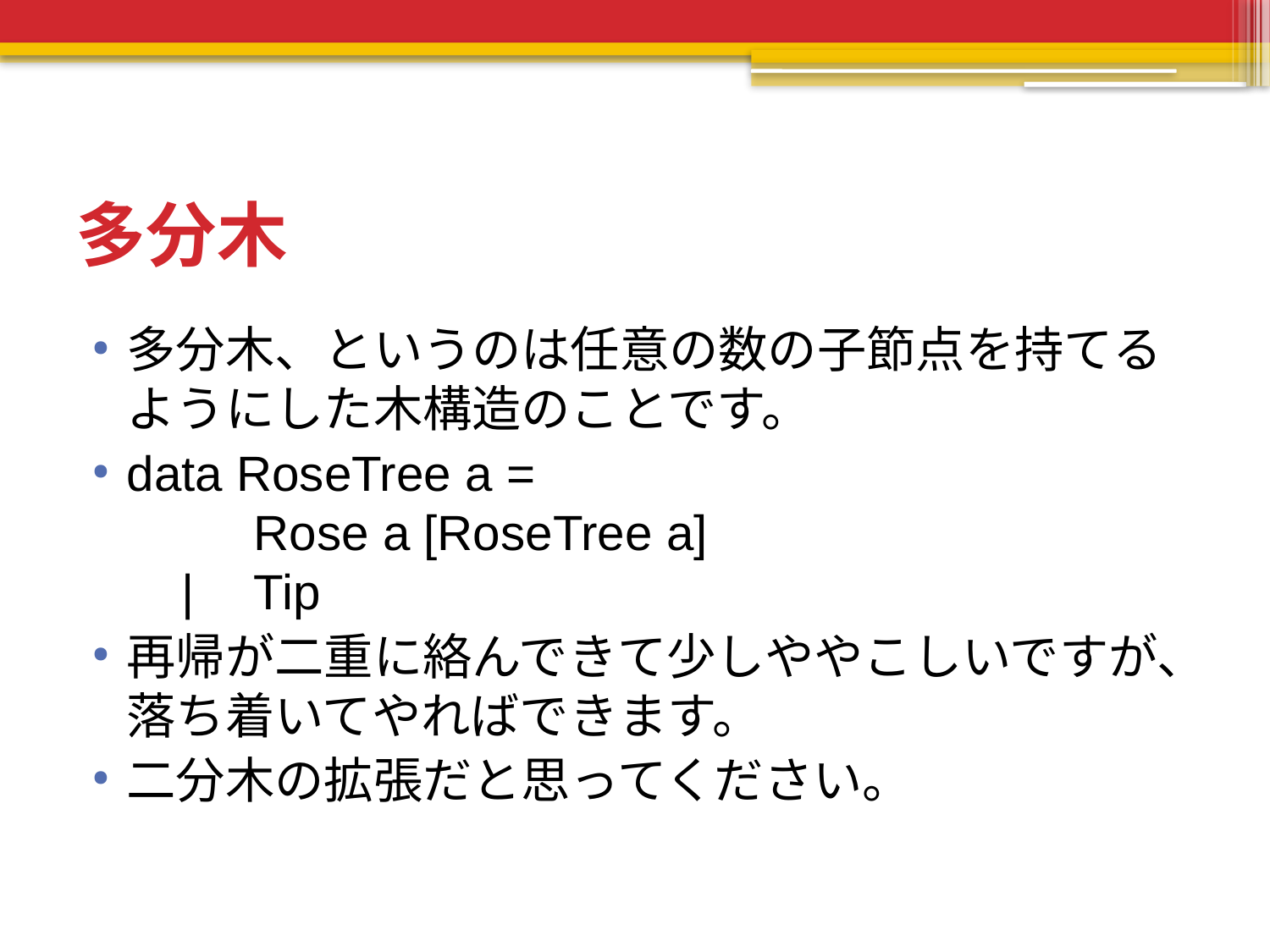

# 多分木
多分木、というのは任意の数の子節点を持てるようにした木構造のことです。
data RoseTree a =
	Rose a [RoseTree a]
    |	Tip
再帰が二重に絡んできて少しややこしいですが、落ち着いてやればできます。
二分木の拡張だと思ってください。